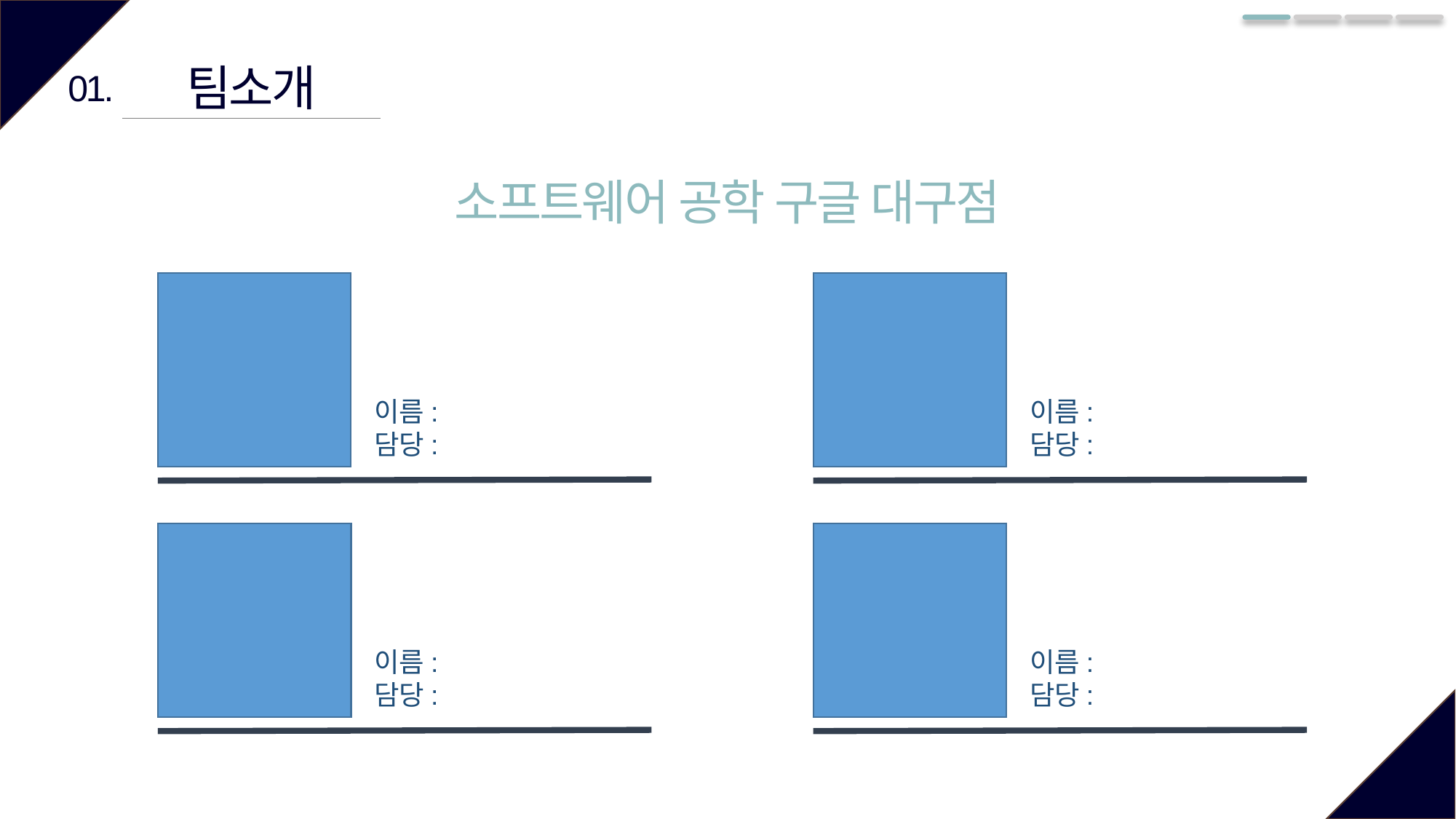

팀소개
01.
소프트웨어 공학 구글 대구점

이름:
담당:

이름:
담당:

이름:
담당:

이름:
담당: